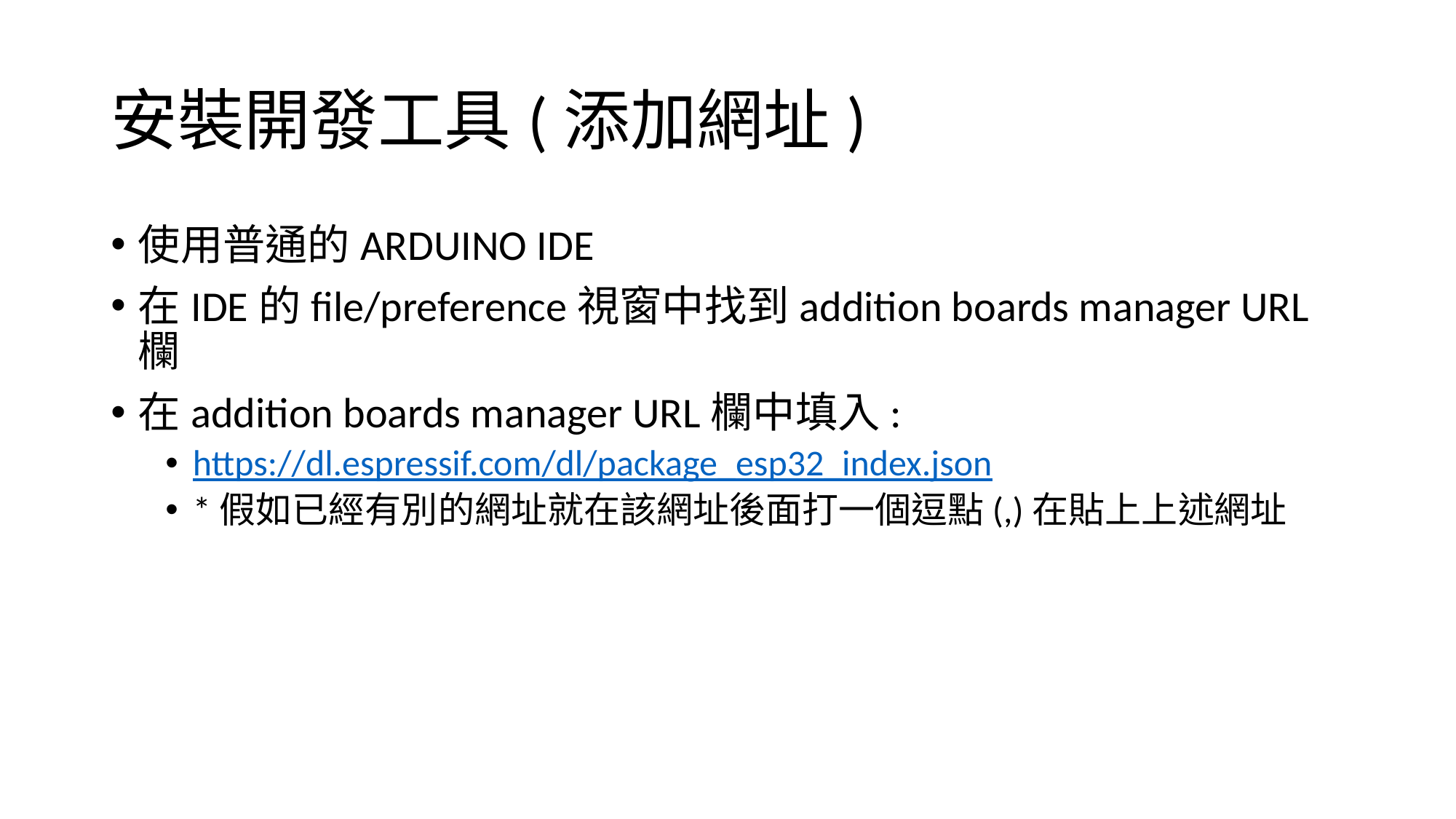

# 安裝開發工具(添加網址)
使用普通的ARDUINO IDE
在IDE的file/preference視窗中找到addition boards manager URL欄
在addition boards manager URL欄中填入:
https://dl.espressif.com/dl/package_esp32_index.json
*假如已經有別的網址就在該網址後面打一個逗點(,)在貼上上述網址